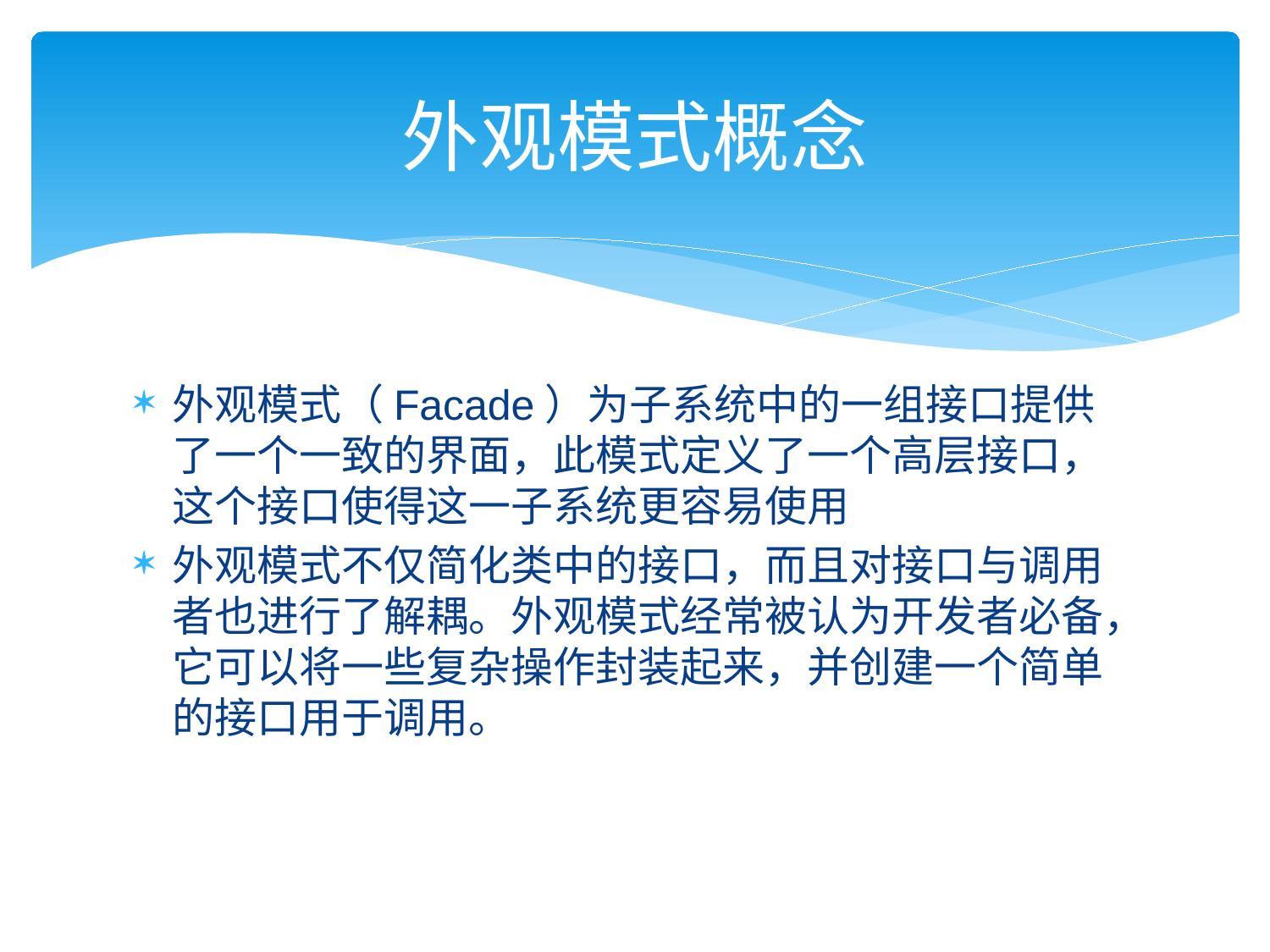

# 外观模式概念
外观模式（Facade）为子系统中的一组接口提供了一个一致的界面，此模式定义了一个高层接口，这个接口使得这一子系统更容易使用
外观模式不仅简化类中的接口，而且对接口与调用者也进行了解耦。外观模式经常被认为开发者必备，它可以将一些复杂操作封装起来，并创建一个简单的接口用于调用。